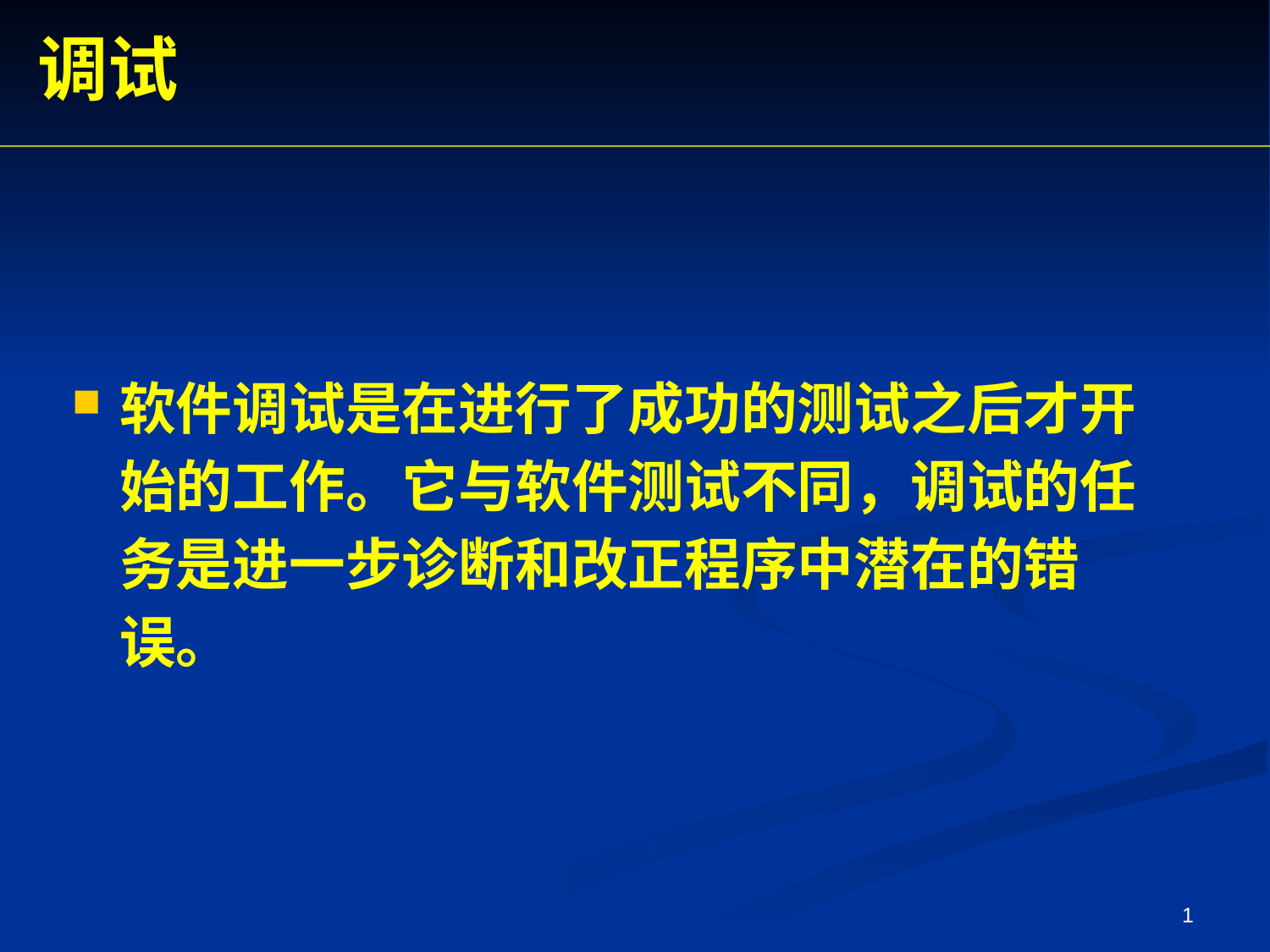

调试

软件调试是在进行了成功的测试之后才开始的工作。它与软件测试不同，调试的任务是进一步诊断和改正程序中潜在的错误。
1